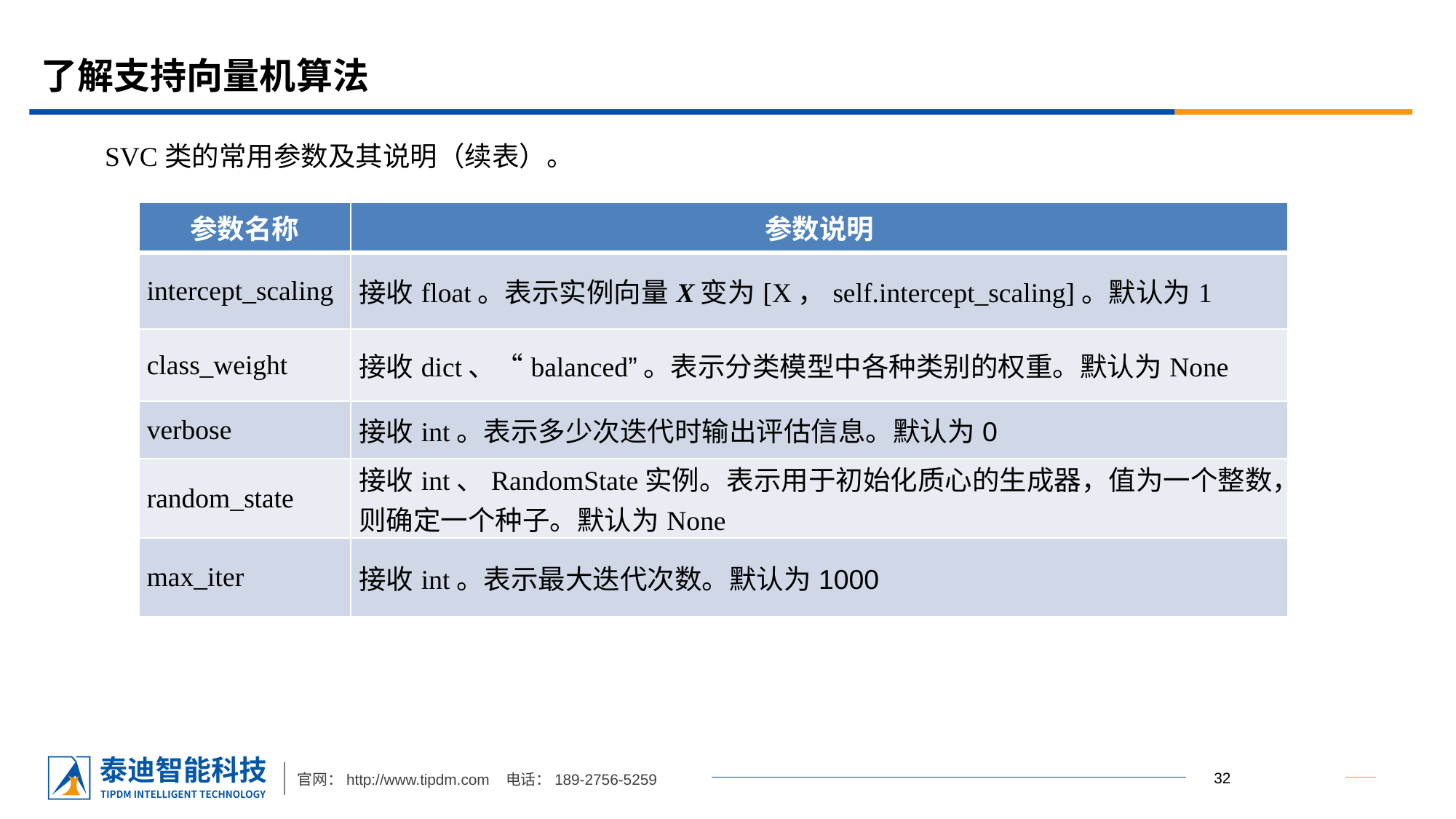

# 了解支持向量机算法
SVC类的常用参数及其说明（续表）。
| 参数名称 | 参数说明 |
| --- | --- |
| intercept\_scaling | 接收float。表示实例向量X变为[X，self.intercept\_scaling]。默认为1 |
| class\_weight | 接收dict、“balanced”。表示分类模型中各种类别的权重。默认为None |
| verbose | 接收int。表示多少次迭代时输出评估信息。默认为0 |
| random\_state | 接收int、RandomState实例。表示用于初始化质心的生成器，值为一个整数，则确定一个种子。默认为None |
| max\_iter | 接收int。表示最大迭代次数。默认为1000 |